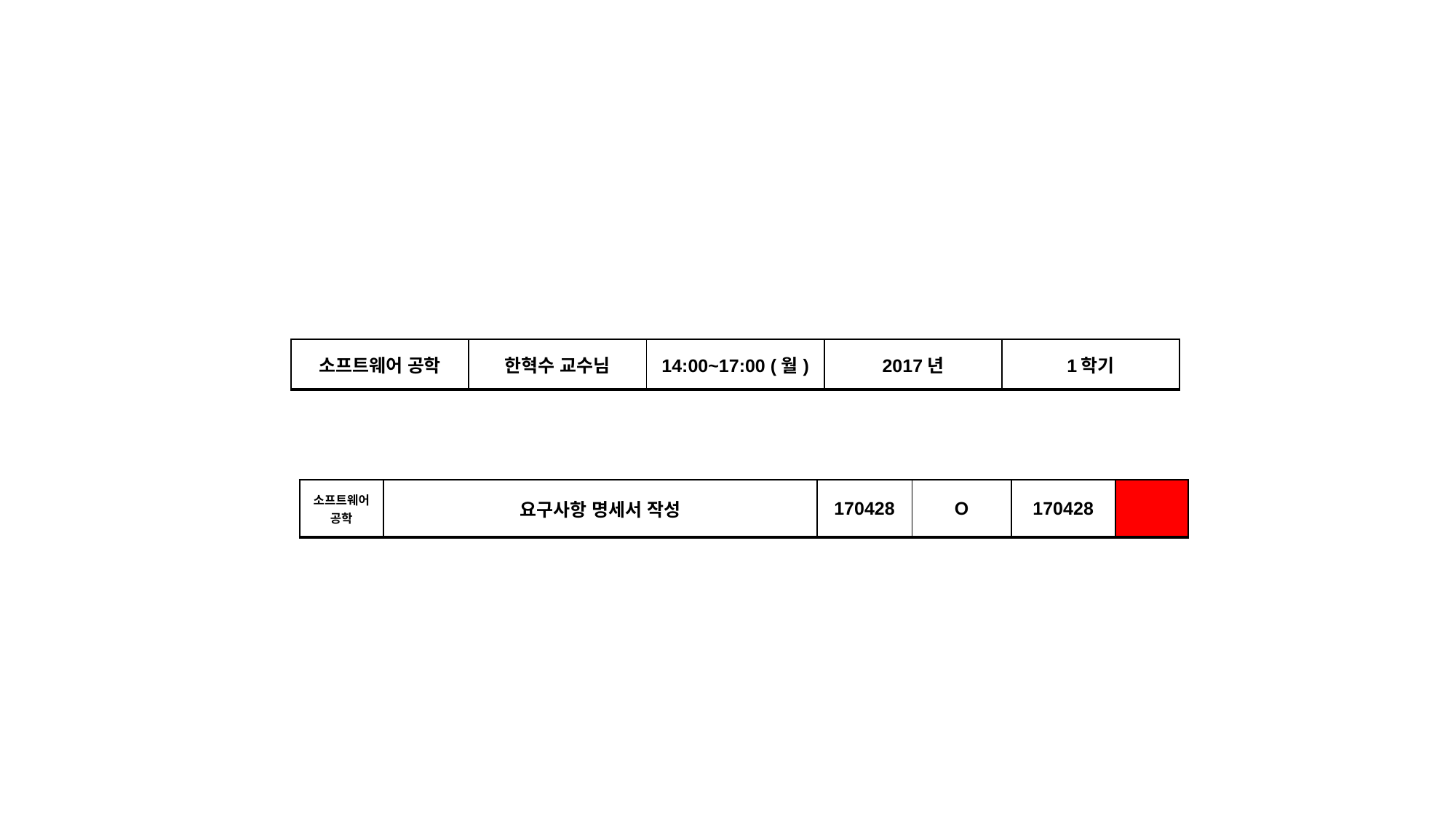

| 소프트웨어 공학 | 한혁수 교수님 | 14:00~17:00 (월) | 2017년 | 1학기 |
| --- | --- | --- | --- | --- |
| 소프트웨어공학 | 요구사항 명세서 작성 | 170428 | O | 170428 |  |
| --- | --- | --- | --- | --- | --- |